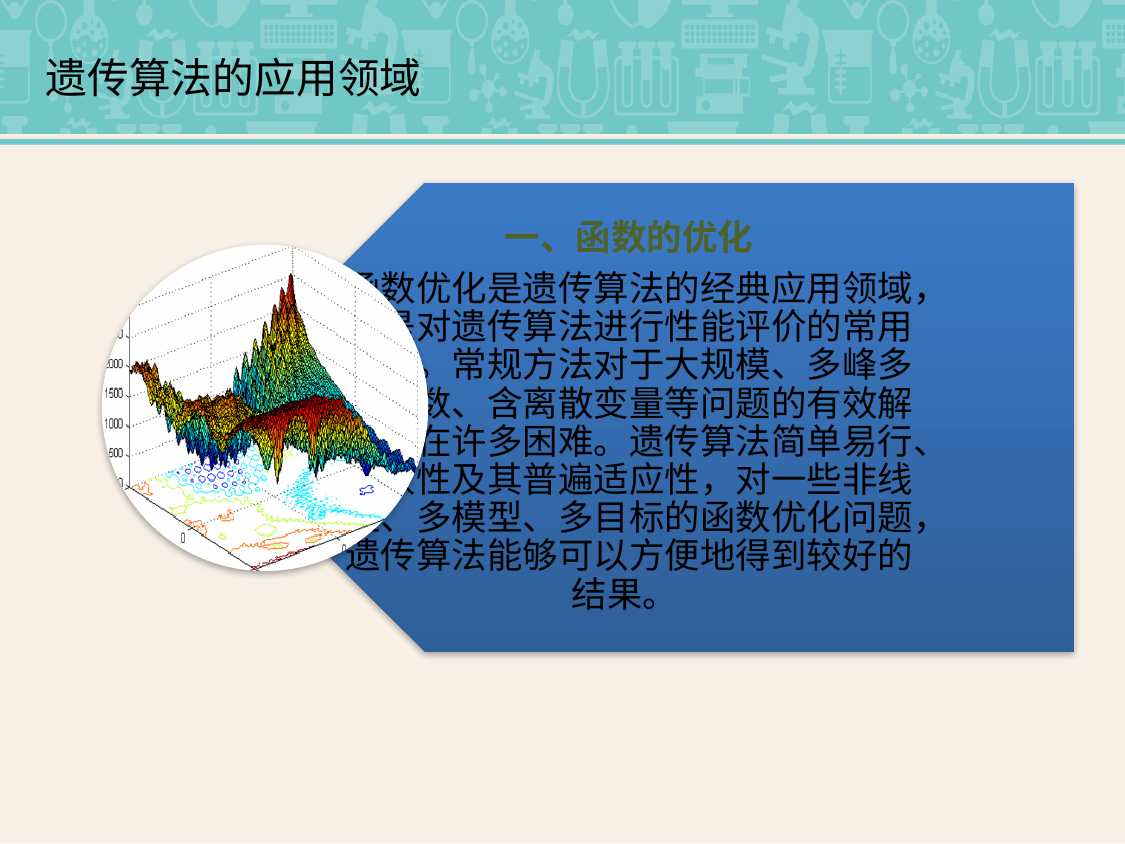

遗传算法的应用领域
一、函数的优化
函数优化是遗传算法的经典应用领域，也是对遗传算法进行性能评价的常用算例。常规方法对于大规模、多峰多态函数、含离散变量等问题的有效解决存在许多困难。遗传算法简单易行、高效性及其普遍适应性，对一些非线性、多模型、多目标的函数优化问题，遗传算法能够可以方便地得到较好的结果。